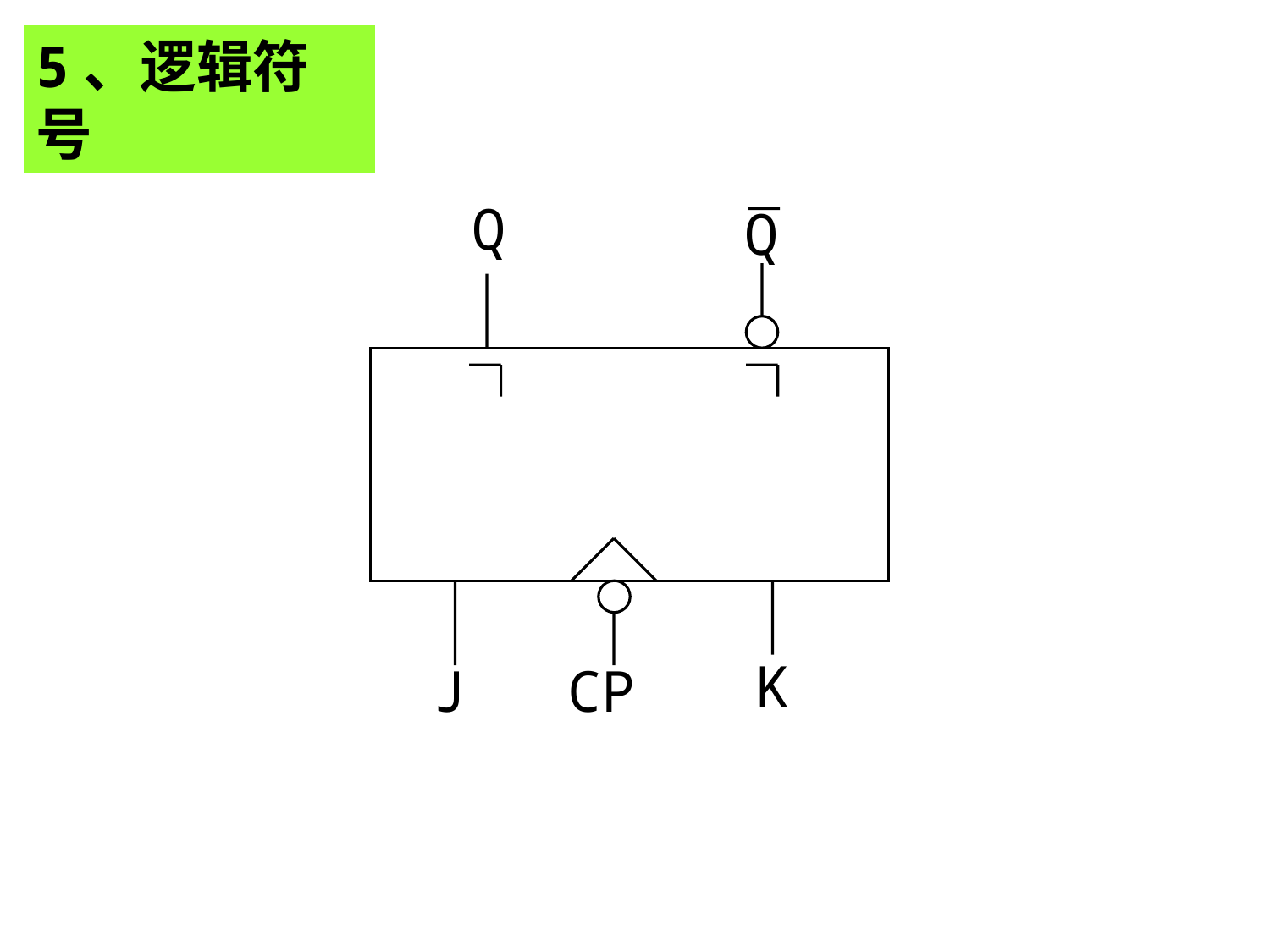

5、逻辑符号
Q
Q

K
J
CP
49